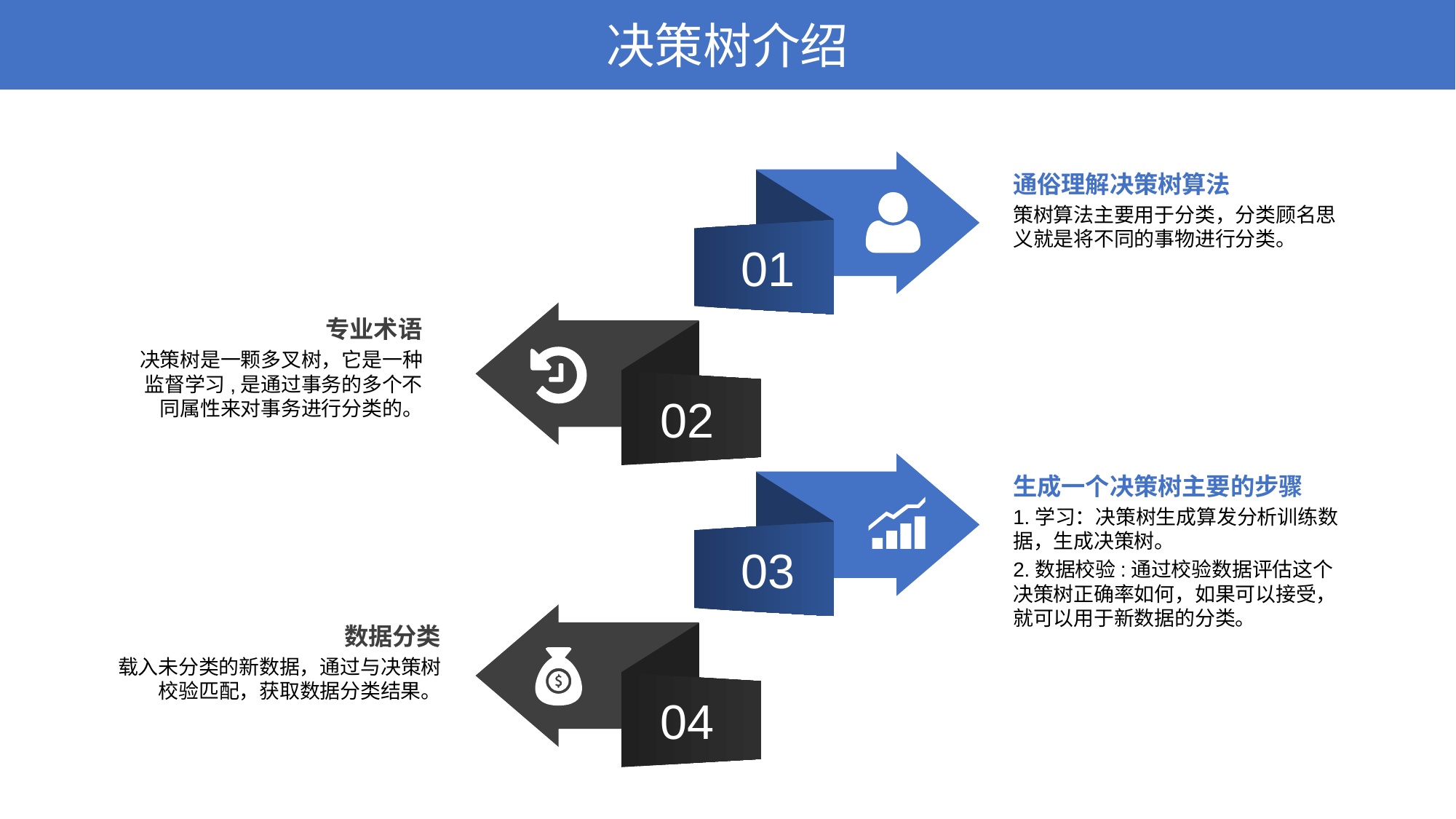

决策树介绍

01

通俗理解决策树算法
策树算法主要用于分类，分类顾名思义就是将不同的事物进行分类。

02

专业术语
决策树是一颗多叉树，它是一种监督学习,是通过事务的多个不同属性来对事务进行分类的。

03

生成一个决策树主要的步骤
1.学习：决策树生成算发分析训练数据，生成决策树。
2.数据校验:通过校验数据评估这个决策树正确率如何，如果可以接受，就可以用于新数据的分类。

04

数据分类
载入未分类的新数据，通过与决策树校验匹配，获取数据分类结果。